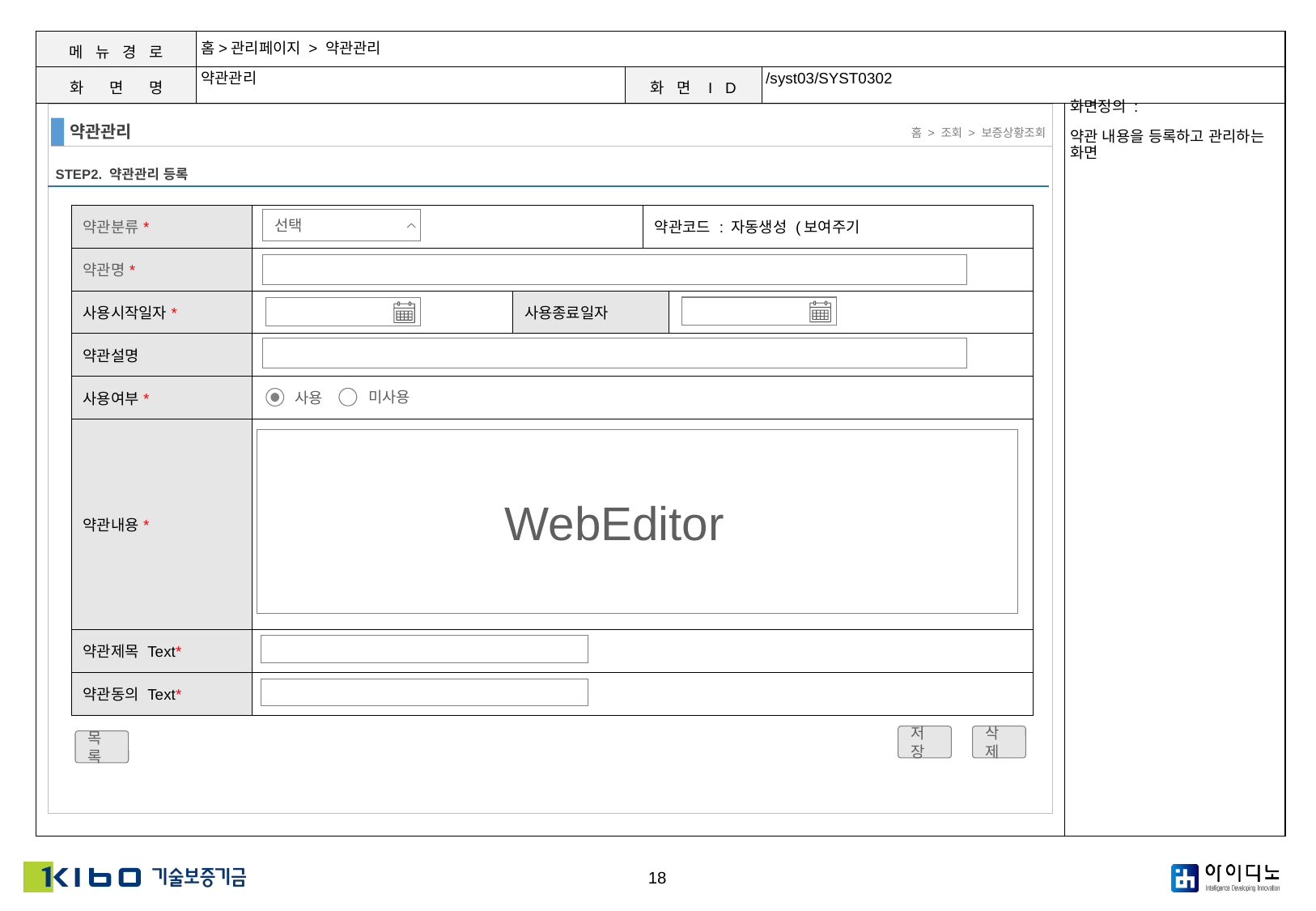

# 홈>관리페이지 > 약관관리
/syst03/SYST0302
약관관리
화면정의 :
약관 내용을 등록하고 관리하는 화면

약관관리
홈 > 조회 > 보증상황조회
STEP2. 약관관리 등록
| 약관분류\* |  |  | 약관코드 : 자동생성 (보여주기 |  |
| --- | --- | --- | --- | --- |
| 약관명\* |  |  |  |  |
| 사용시작일자\* |  | 사용종료일자 |  |  |
| 약관설명 |  |  |  |  |
| 사용여부\* |  |  |  |  |
| 약관내용\* |  |  |  |  |
| 약관제목 Text\* |  |  |  |  |
| 약관동의 Text\* |  |  |  |  |
선택

미사용

사용

WebEditor

저장
삭제
목록